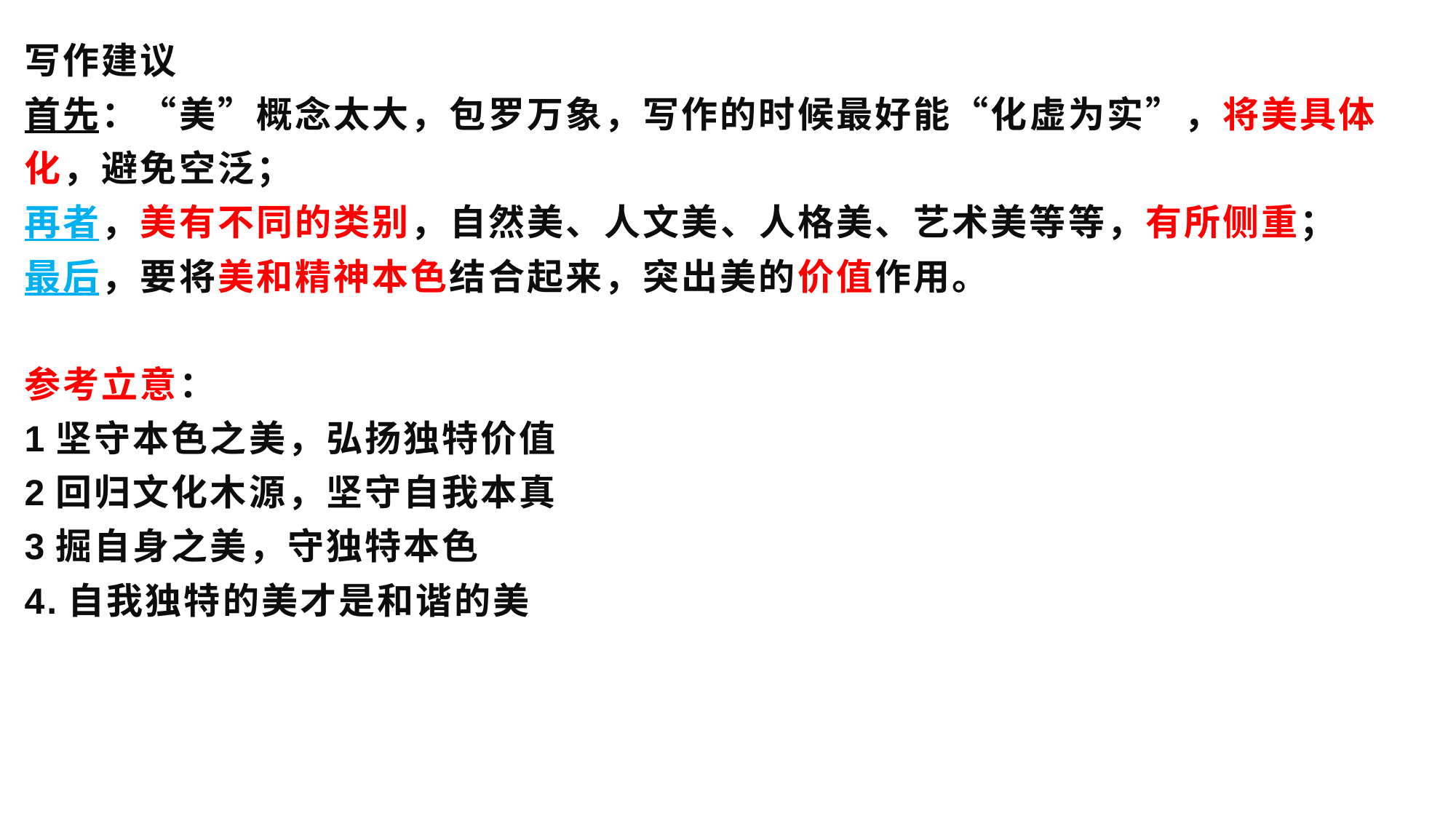

写作建议
首先：“美”概念太大，包罗万象，写作的时候最好能“化虚为实”，将美具体化，避免空泛；
再者，美有不同的类别，自然美、人文美、人格美、艺术美等等，有所侧重；
最后，要将美和精神本色结合起来，突出美的价值作用。

参考立意：
1坚守本色之美，弘扬独特价值
2回归文化木源，坚守自我本真
3掘自身之美，守独特本色
4.自我独特的美才是和谐的美